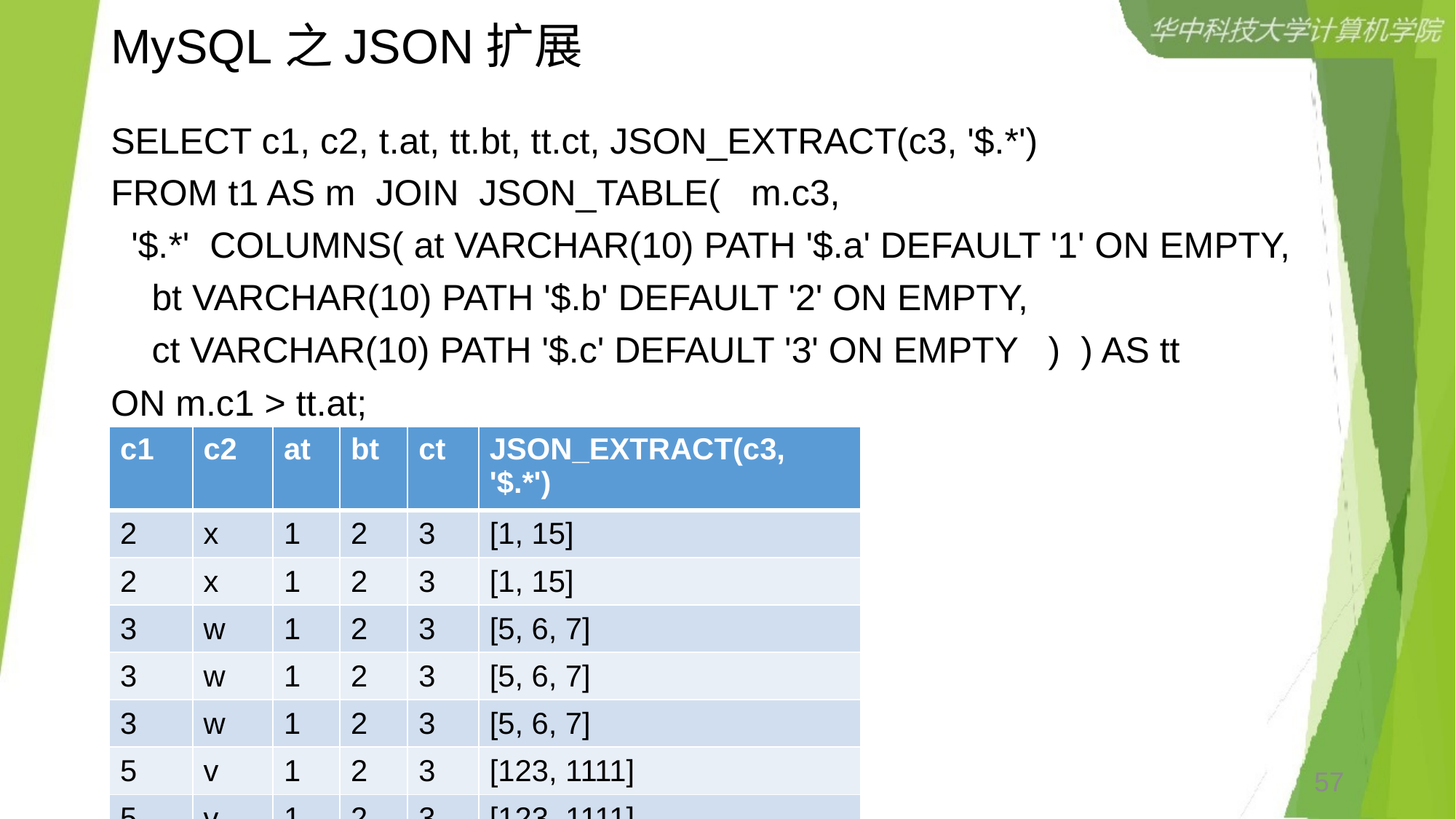

# MySQL之JSON扩展
SELECT c1, c2, t.at, tt.bt, tt.ct, JSON_EXTRACT(c3, '$.*')
FROM t1 AS m  JOIN  JSON_TABLE(   m.c3,
  '$.*'  COLUMNS( at VARCHAR(10) PATH '$.a' DEFAULT '1' ON EMPTY,
    bt VARCHAR(10) PATH '$.b' DEFAULT '2' ON EMPTY,
    ct VARCHAR(10) PATH '$.c' DEFAULT '3' ON EMPTY   )  ) AS tt
ON m.c1 > tt.at;
| c1 | c2 | at | bt | ct | JSON\_EXTRACT(c3, '$.\*') |
| --- | --- | --- | --- | --- | --- |
| 2 | x | 1 | 2 | 3 | [1, 15] |
| 2 | x | 1 | 2 | 3 | [1, 15] |
| 3 | w | 1 | 2 | 3 | [5, 6, 7] |
| 3 | w | 1 | 2 | 3 | [5, 6, 7] |
| 3 | w | 1 | 2 | 3 | [5, 6, 7] |
| 5 | v | 1 | 2 | 3 | [123, 1111] |
| 5 | v | 1 | 2 | 3 | [123, 1111] |
57
参考链接：https://dev.mysql.com/doc/refman/8.1/en/json-table-functions.html